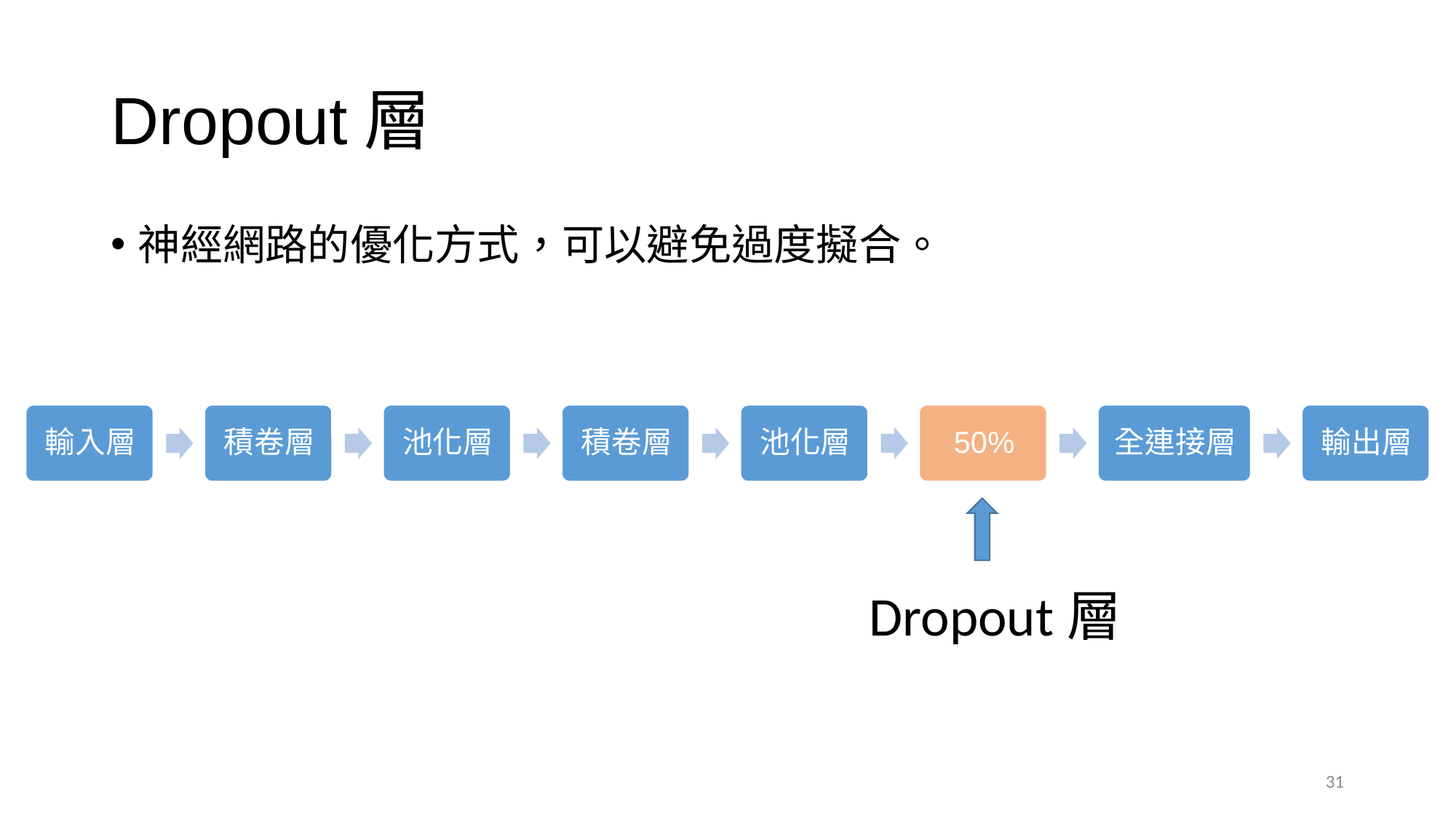

# Dropout層
神經網路的優化方式，可以避免過度擬合。

輸入層

積卷層

池化層

積卷層

池化層

50%

全連接層

輸出層

Dropout層
31